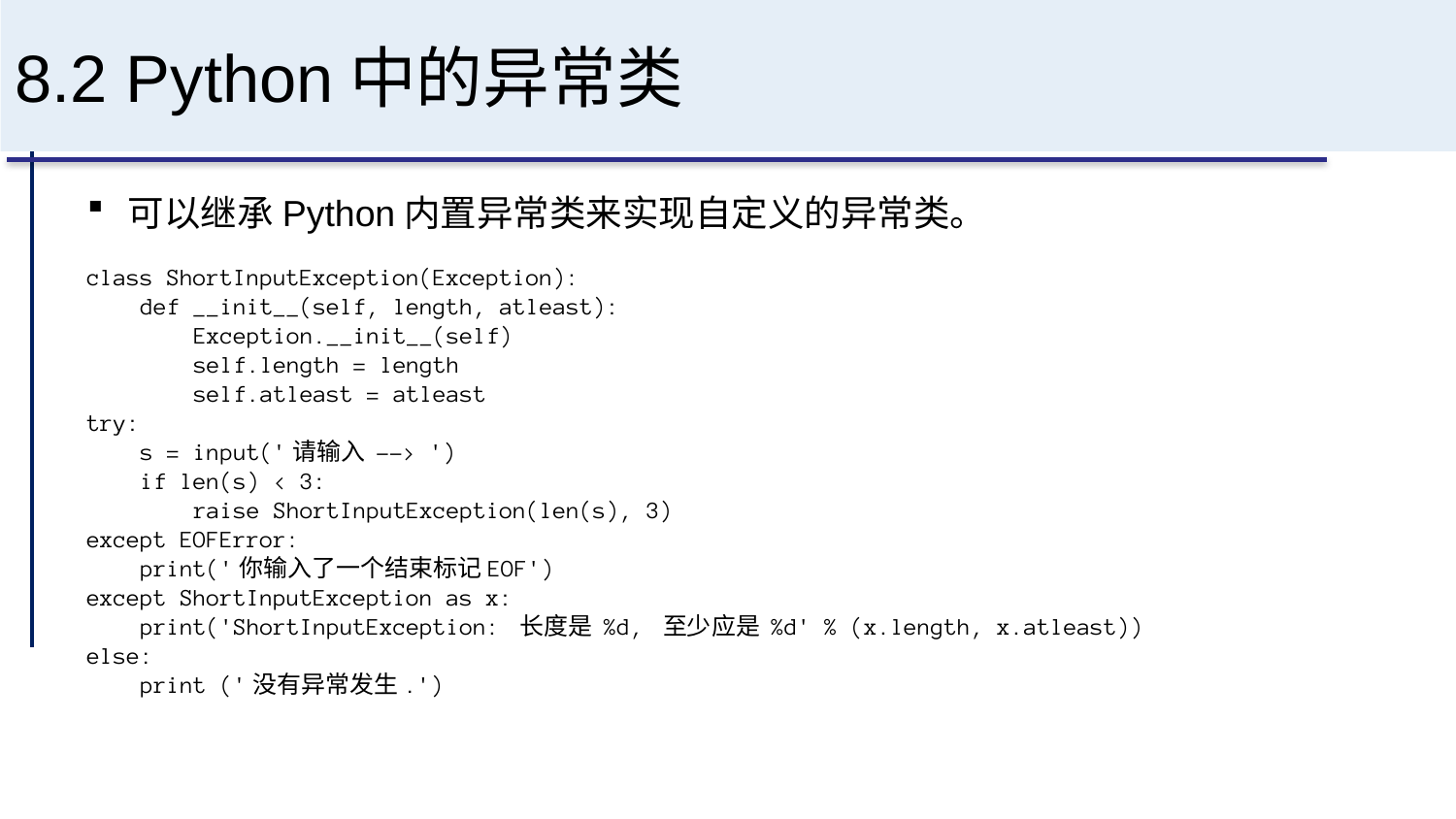

# 8.2 Python中的异常类
可以继承Python内置异常类来实现自定义的异常类。

class ShortInputException(Exception):
    def __init__(self, length, atleast):
        Exception.__init__(self)
        self.length = length
        self.atleast = atleast
try:
    s = input('请输入 --> ')
    if len(s) < 3:
        raise ShortInputException(len(s), 3)
except EOFError:
    print('你输入了一个结束标记EOF')
except ShortInputException as x:
    print('ShortInputException: 长度是 %d, 至少应是 %d' % (x.length, x.atleast))
else:
    print ('没有异常发生.')